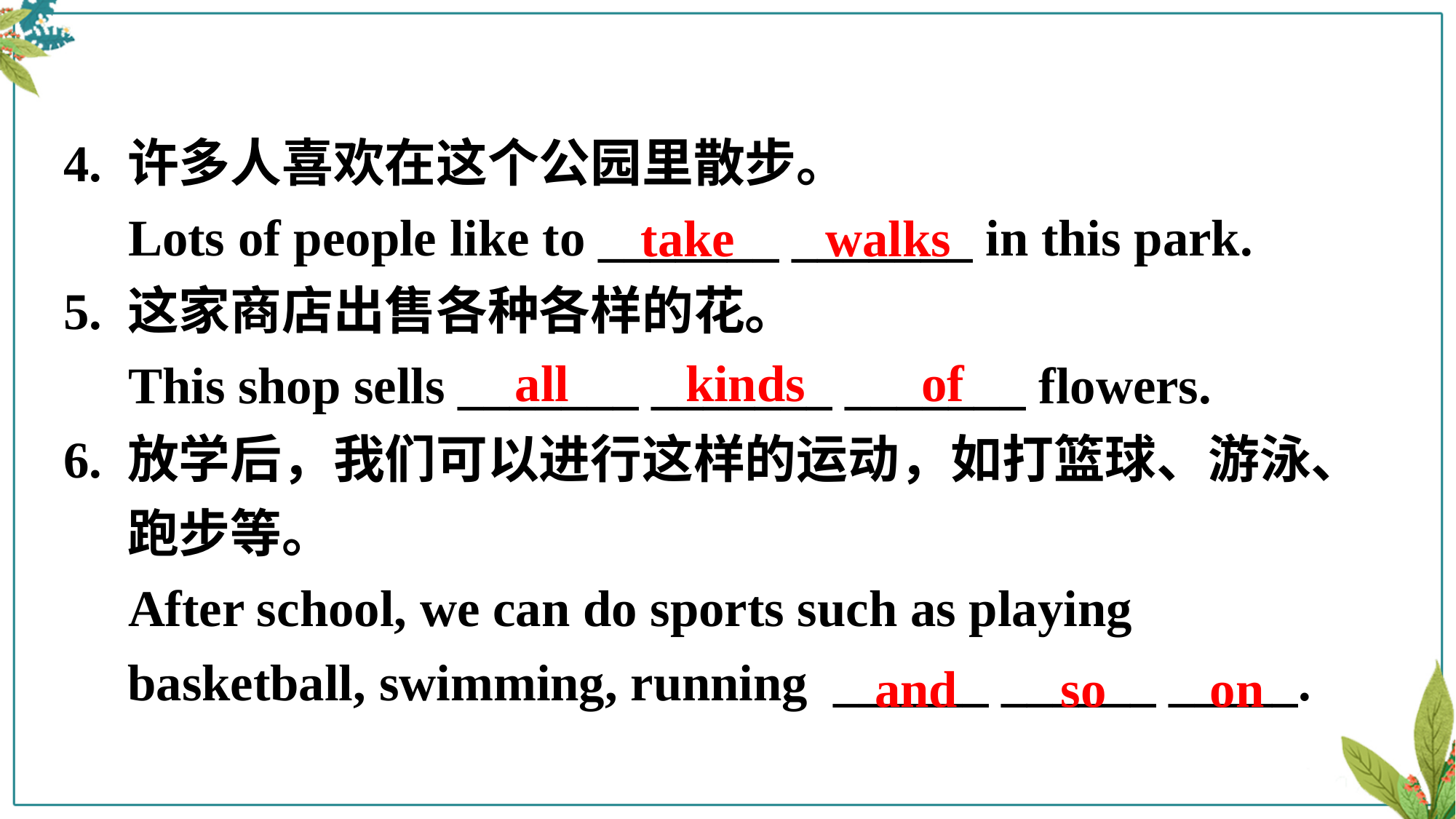

4. 许多人喜欢在这个公园里散步。
     Lots of people like to _______ _______ in this park.
5. 这家商店出售各种各样的花。
     This shop sells _______ _______ _______ flowers.
6. 放学后，我们可以进行这样的运动，如打篮球、游泳、 跑步等。
     After school, we can do sports such as playing   basketball, swimming, running  ______ ______ _____.
take       walks
all         kinds         of
 and        so        on